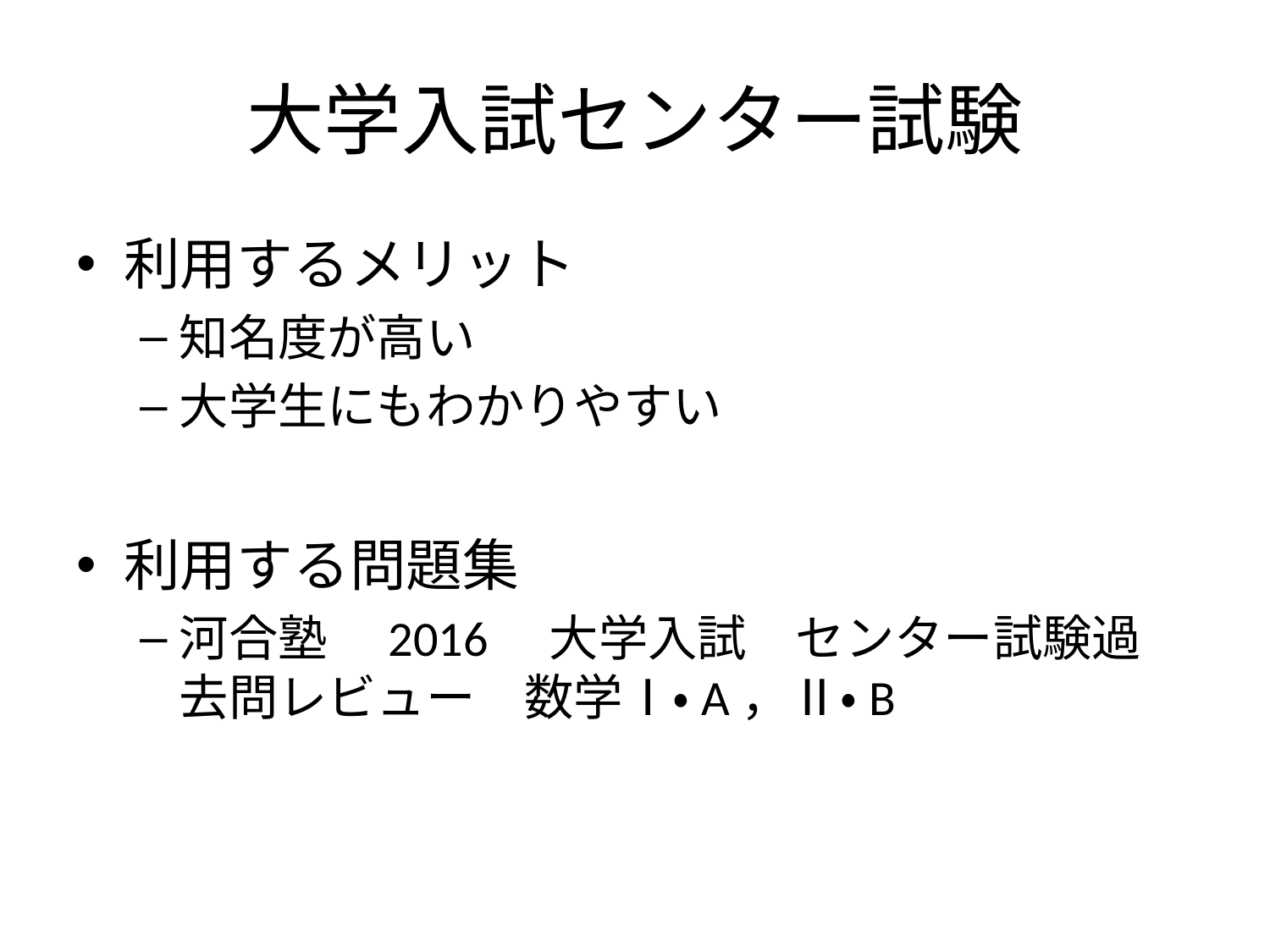

# 大学入試センター試験
利用するメリット
知名度が高い
大学生にもわかりやすい

利用する問題集
河合塾　2016　大学入試　センター試験過去問レビュー　数学Ⅰ・A，Ⅱ・B